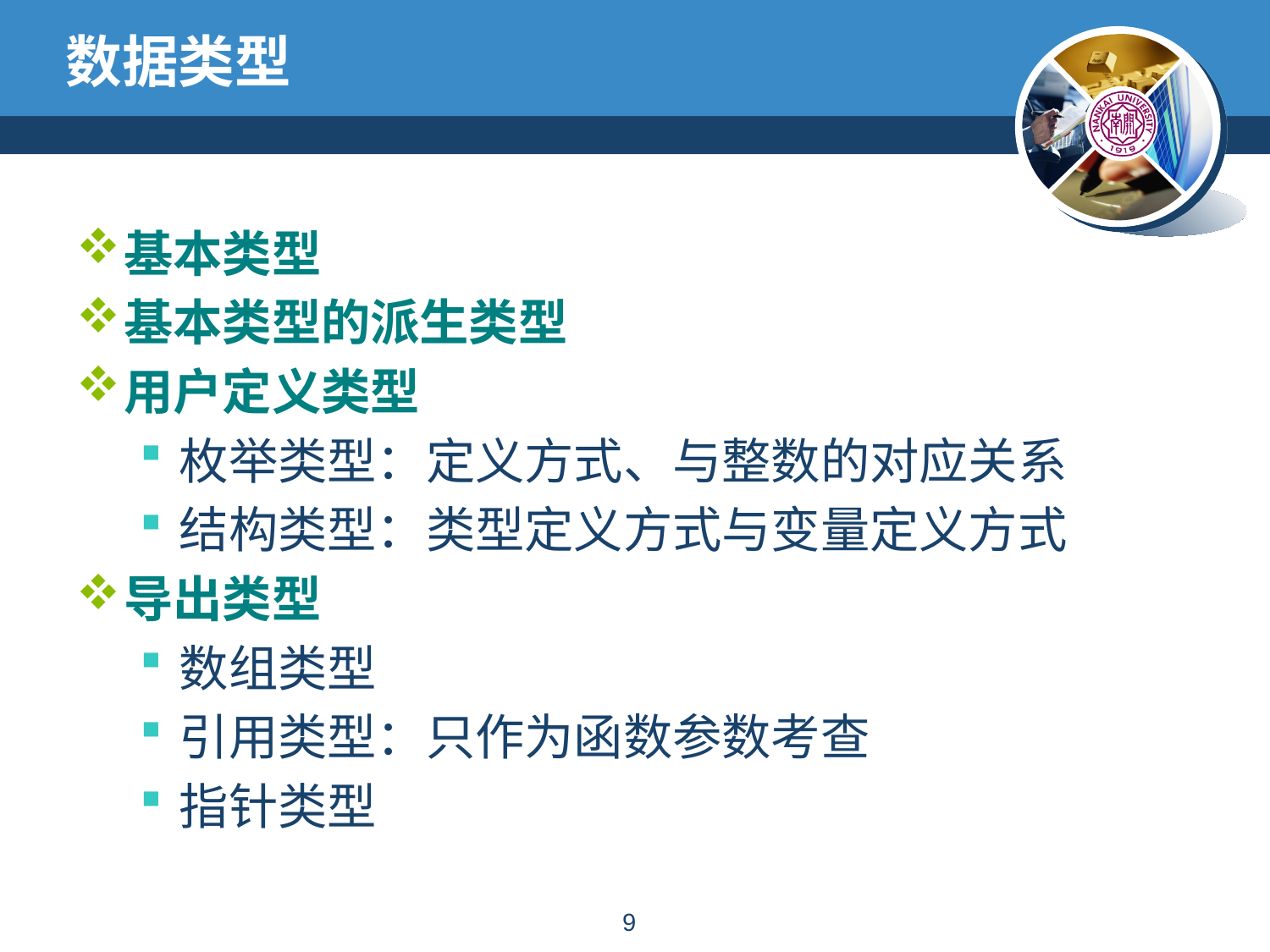

# 数据类型
基本类型
基本类型的派生类型
用户定义类型
枚举类型：定义方式、与整数的对应关系
结构类型：类型定义方式与变量定义方式
导出类型
数组类型
引用类型：只作为函数参数考查
指针类型
9